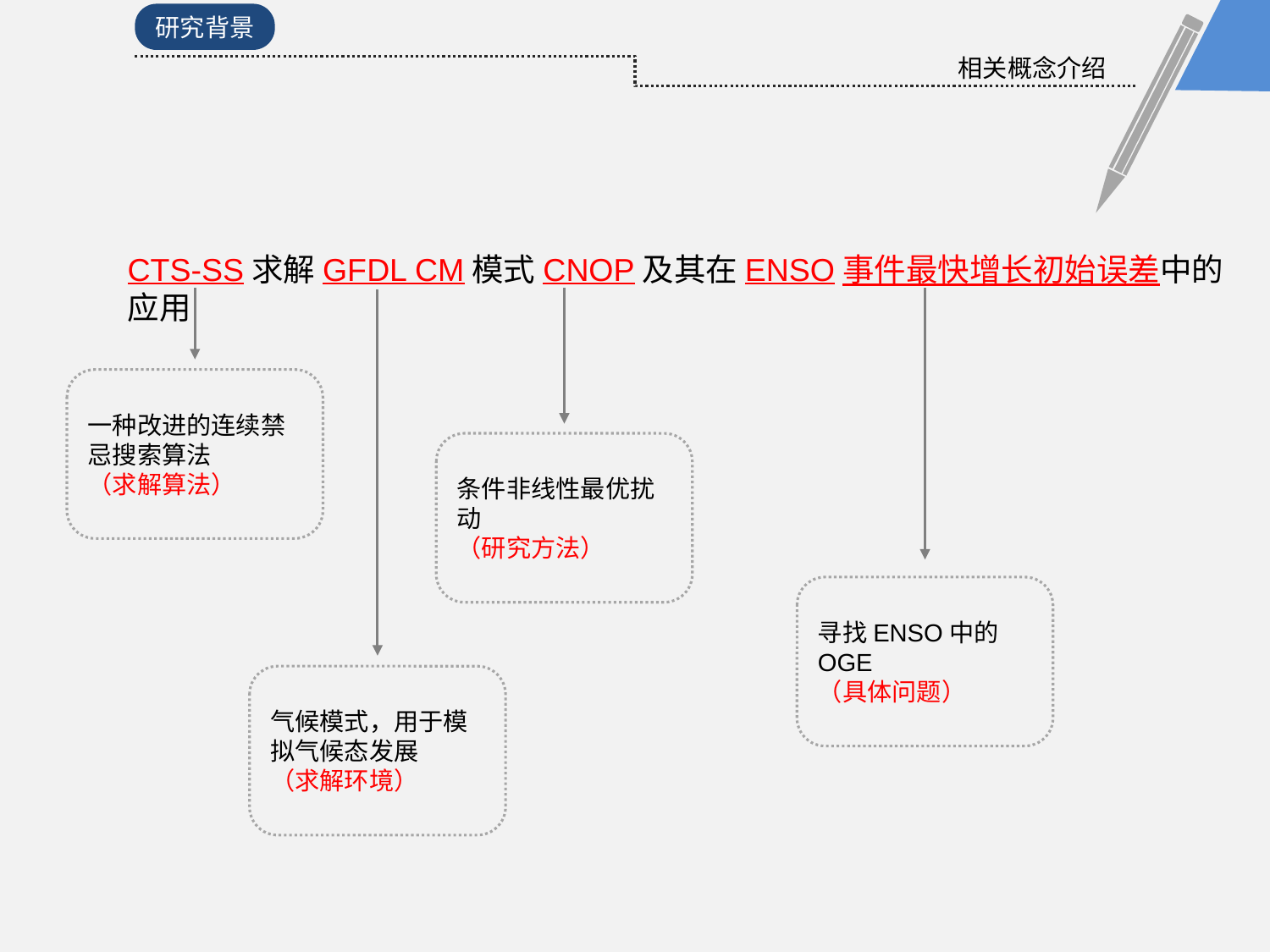

研究背景

相关概念介绍
CTS-SS求解GFDL CM模式CNOP及其在ENSO事件最快增长初始误差中的应用
条件非线性最优扰动
（研究方法）
一种改进的连续禁忌搜索算法
（求解算法）
寻找ENSO中的OGE
（具体问题）
气候模式，用于模拟气候态发展
（求解环境）